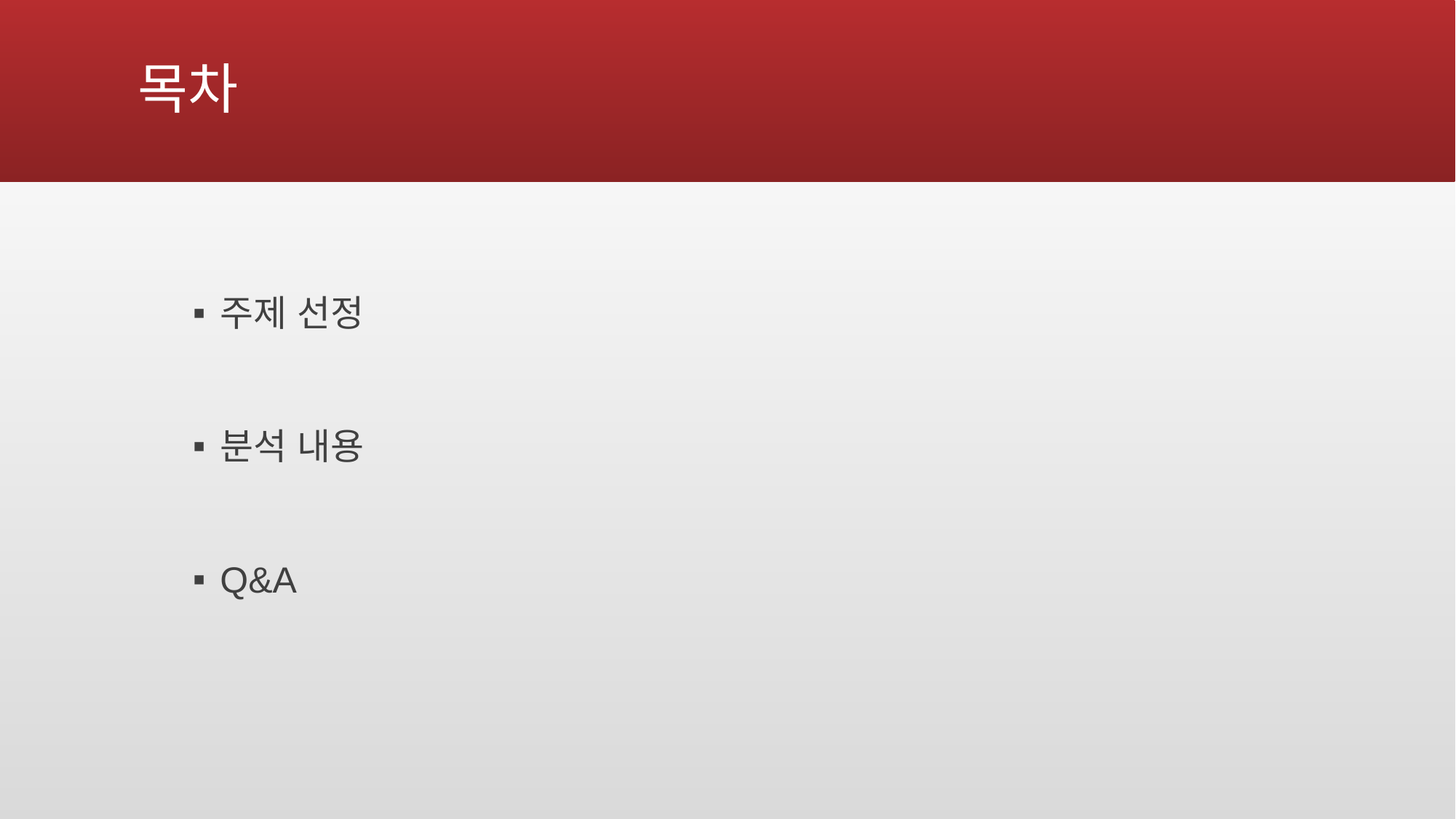

# 목차

주제 선정

분석 내용

Q&A